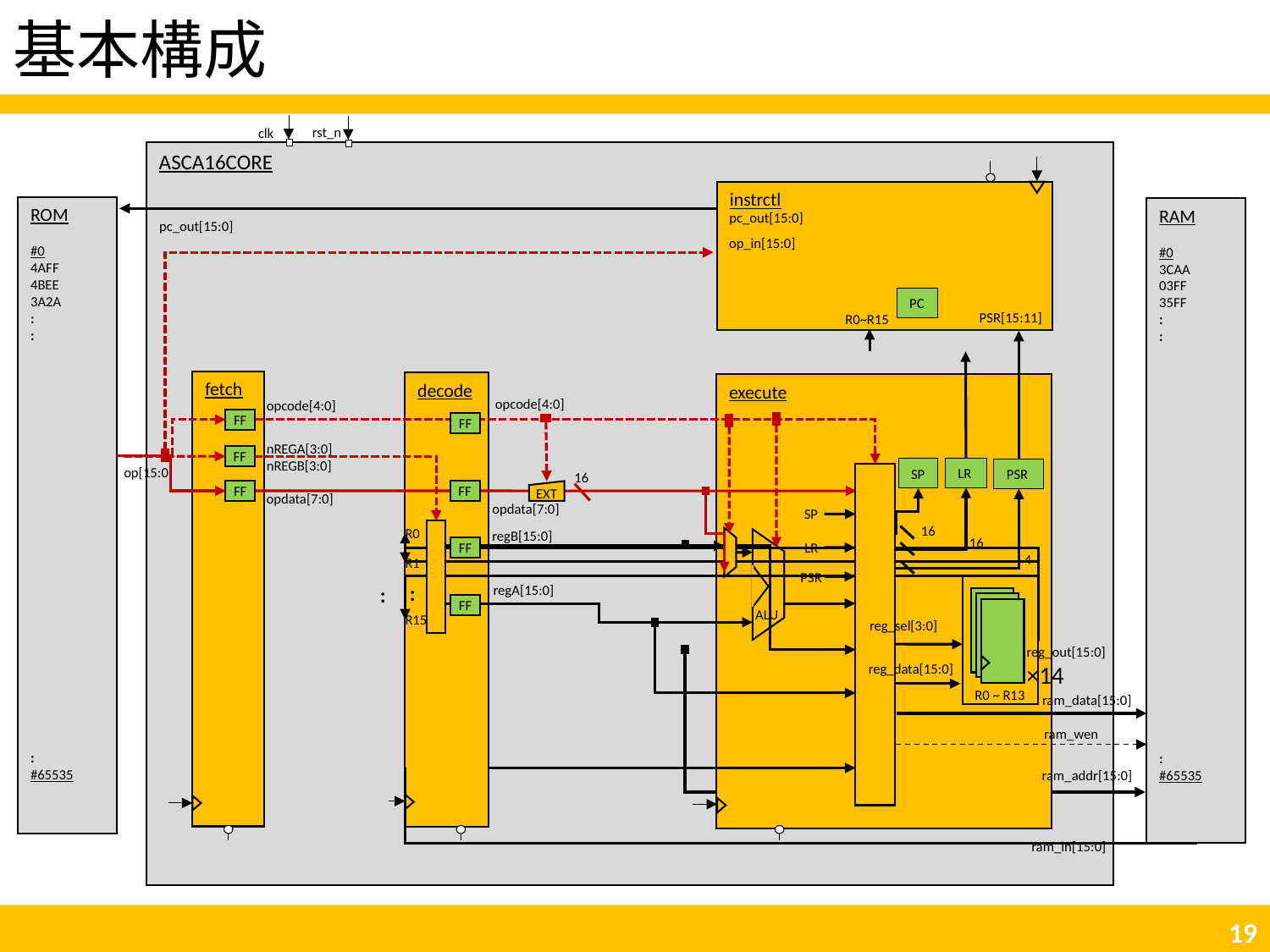

# 基本構成
rst_n
clk

ASCA16CORE

instrctl
ROM

#0
4AFF
4BEE
3A2A
:
:

:
#65535

RAM

#0
3CAA
03FF
35FF
:
:

:
#65535
pc_out[15:0]
pc_out[15:0]
op_in[15:0]
PC
PSR[15:11]
R0~R15
fetch

decode

execute

opcode[4:0]
opcode[4:0]
FF
FF

nREGA[3:0]
nREGB[3:0]
FF

op[15:0]
LR
SP
PSR
16

FF
FF
EXT
opdata[7:0]

opdata[7:0]
SP
R0
regB[15:0]

16
16
FF
LR

R1
4

PSR
:
regA[15:0]
:

FF

ALU
R15
reg_sel[3:0]

reg_out[15:0]
×14

reg_data[15:0]

R0 ~ R13
ram_data[15:0]
ram_wen
ram_addr[15:0]

ram_in[15:0]
19
Program Counter

Stack Pointer

Link Register

Program Status Register
Control Signal

Data Signal

Instruction Control Signal

Instruction Data Signal
PC
FF
16bit Register
SP
16bit Extension
EXT
LR
GR
General Register
PSR